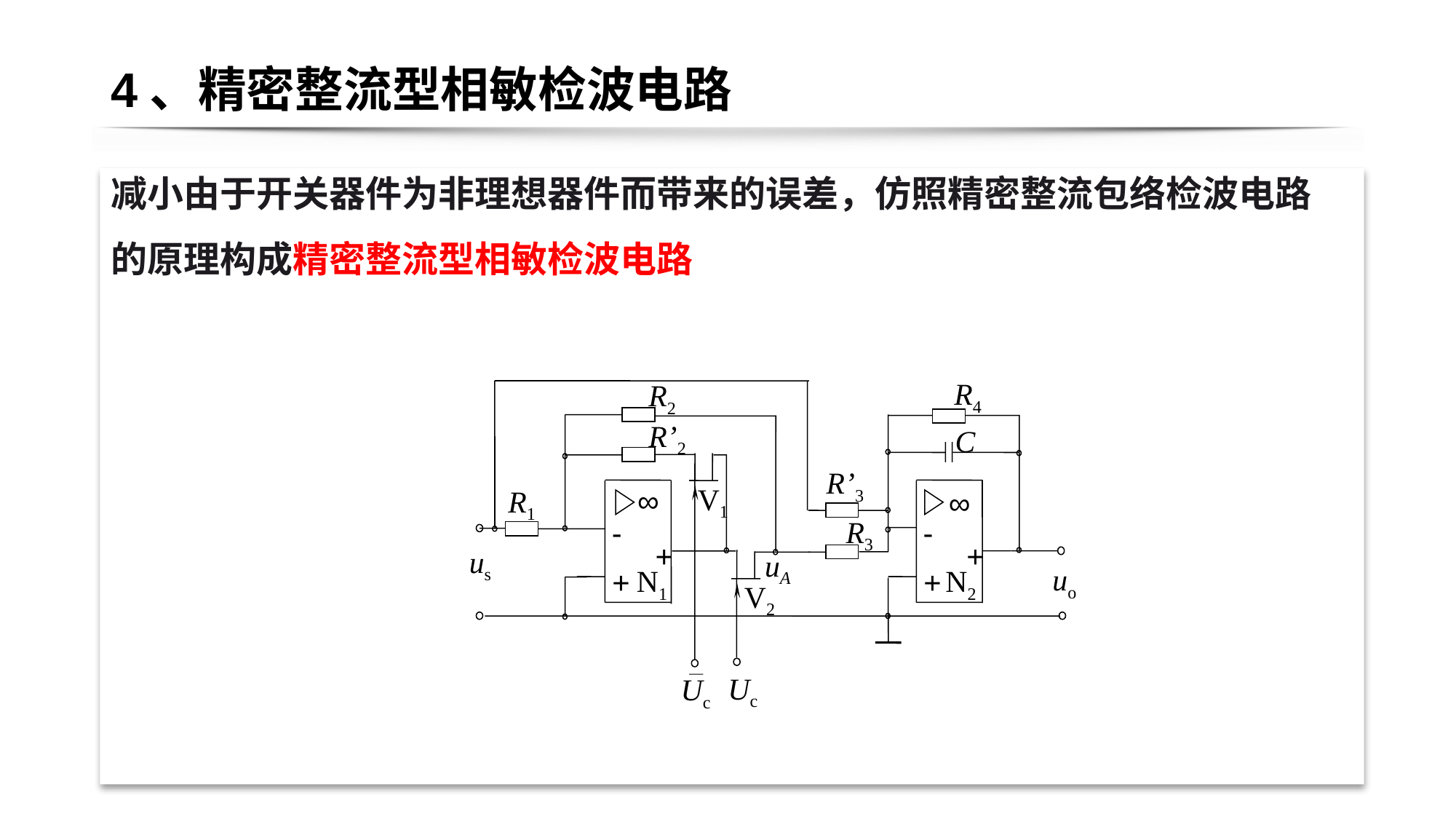

# 4、精密整流型相敏检波电路
减小由于开关器件为非理想器件而带来的误差，仿照精密整流包络检波电路的原理构成精密整流型相敏检波电路
R4
R2

R’2

C

R’3

V1
R1

∞
∞

R3

-
-

us
+
+
uA

uo
N1
N2
+
+

V2

Uc
Uc